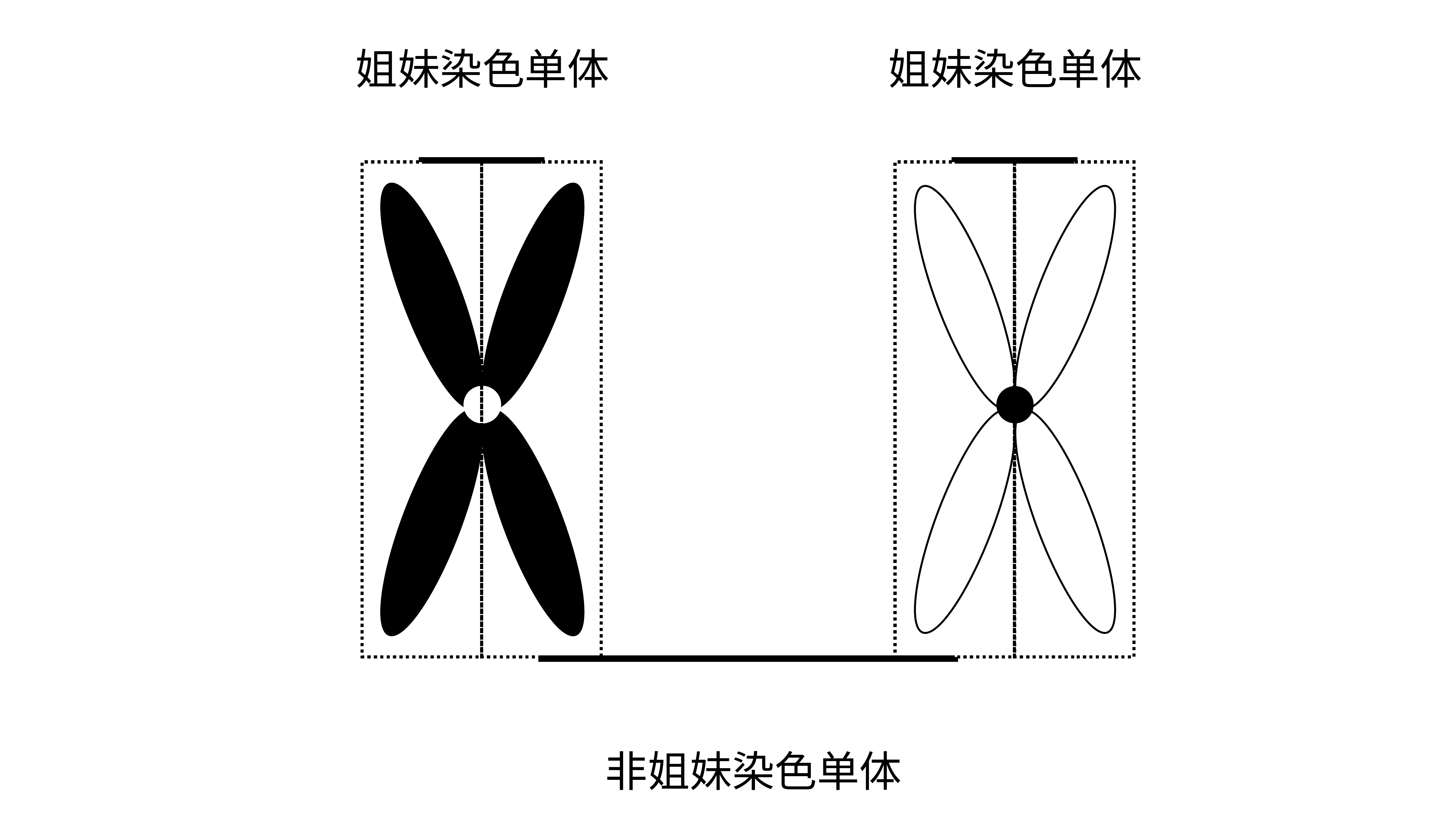

姐妹染色单体
姐妹染色单体
v
v

v
v

非姐妹染色单体